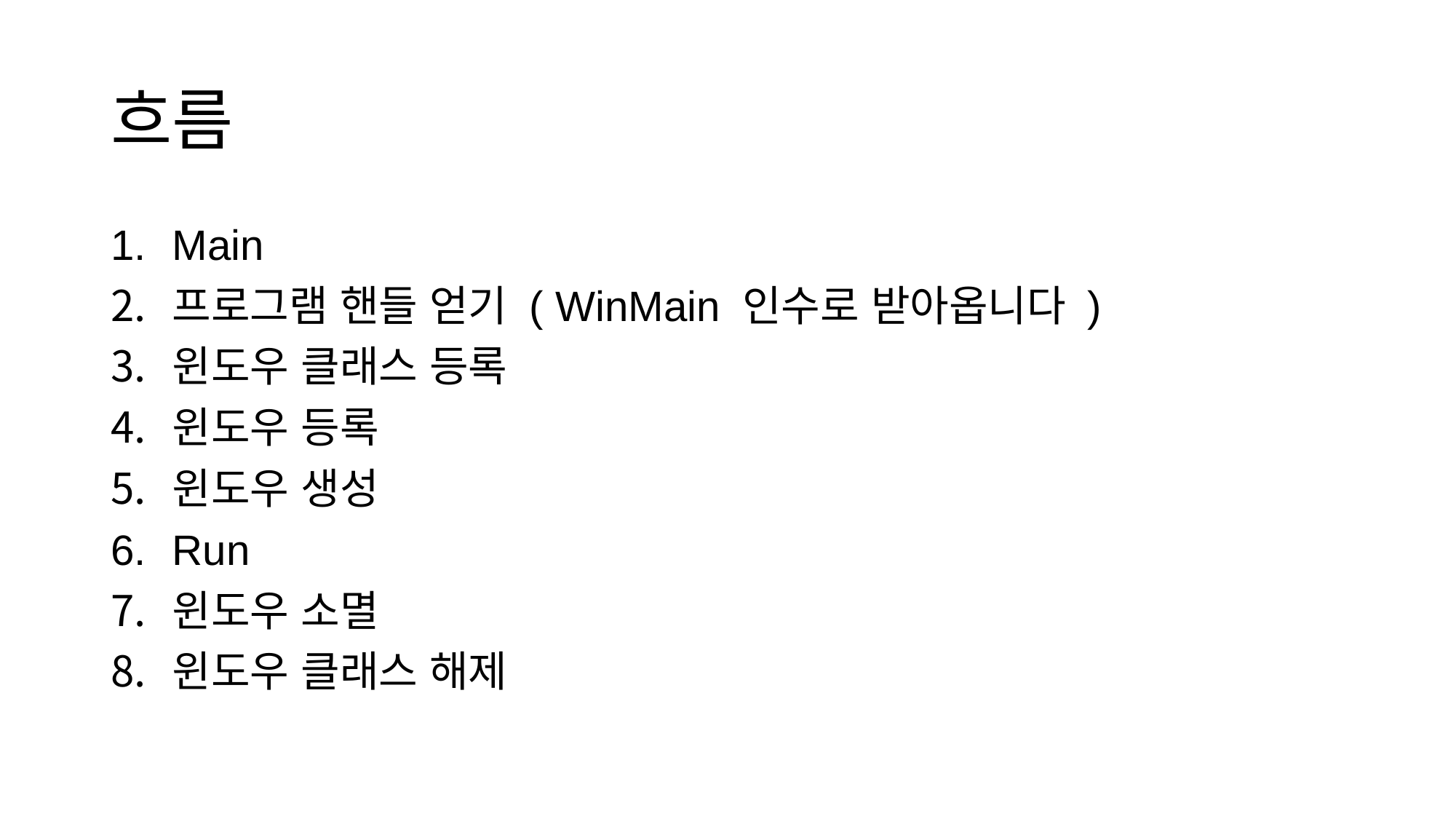

# 흐름
Main
프로그램 핸들 얻기 ( WinMain 인수로 받아옵니다 )
윈도우 클래스 등록
윈도우 등록
윈도우 생성
Run
윈도우 소멸
윈도우 클래스 해제